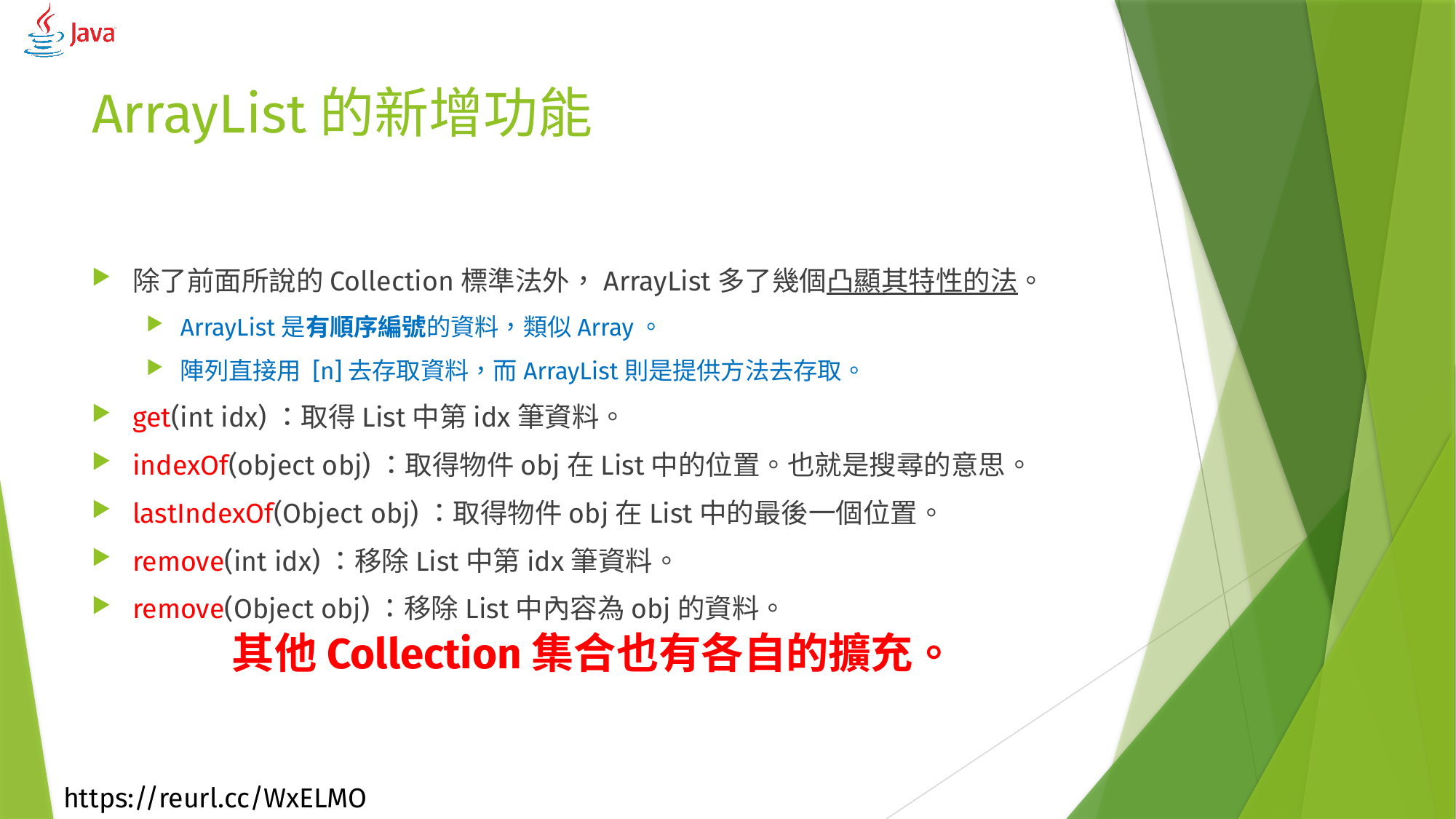

# ArrayList的新增功能
除了前面所說的Collection標準法外，ArrayList多了幾個凸顯其特性的法。
ArrayList是有順序編號的資料，類似Array。
陣列直接用 [n]去存取資料，而ArrayList則是提供方法去存取。
get(int idx)：取得List中第idx筆資料。
indexOf(object obj)：取得物件obj在List中的位置。也就是搜尋的意思。
lastIndexOf(Object obj)：取得物件obj在List中的最後一個位置。
remove(int idx)：移除List中第idx筆資料。
remove(Object obj)：移除List中內容為obj的資料。

其他Collection集合也有各自的擴充。